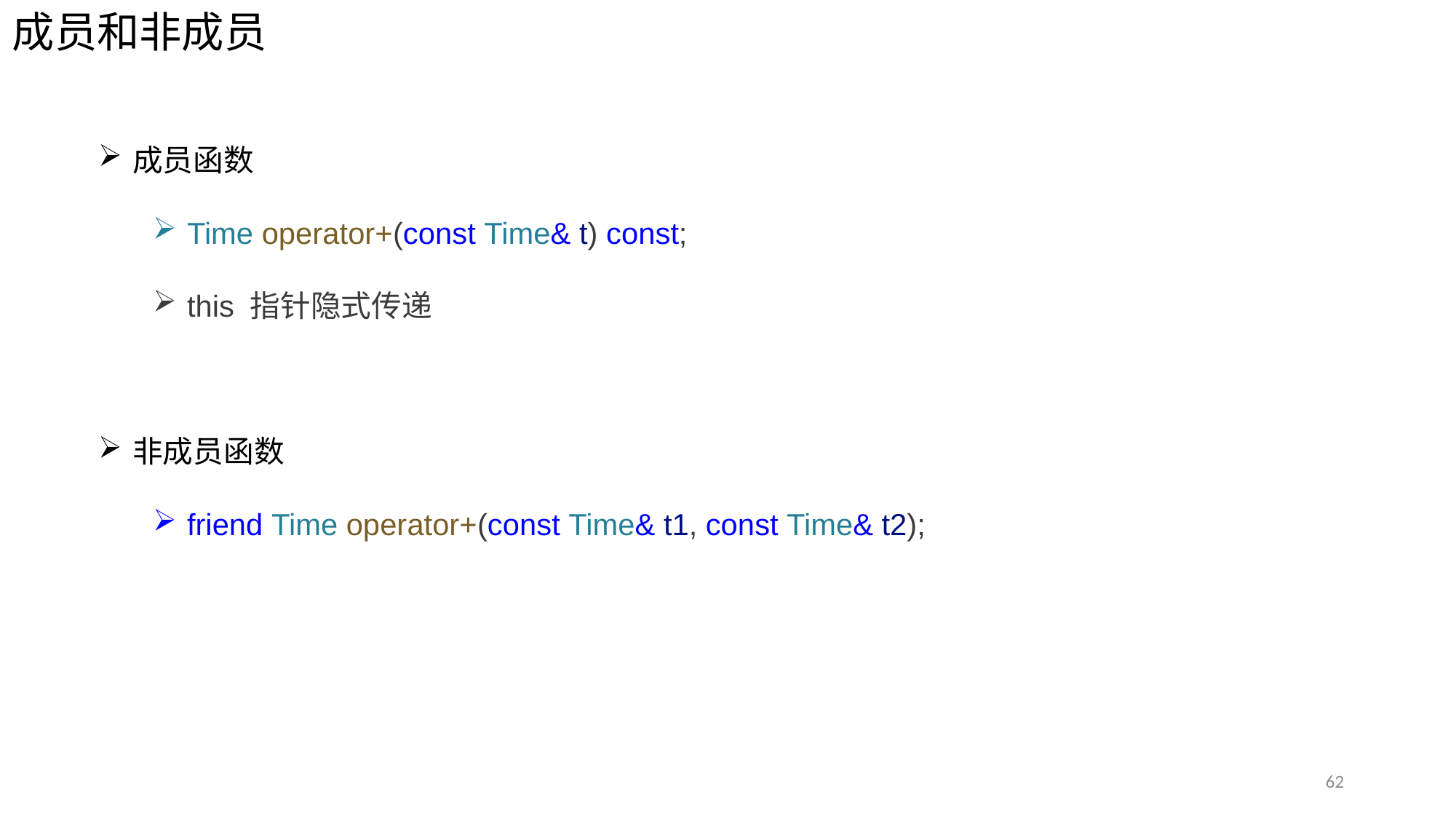

成员和非成员
成员函数

Time operator+(const Time& t) const;

this 指针隐式传递

非成员函数

friend Time operator+(const Time& t1, const Time& t2);

62